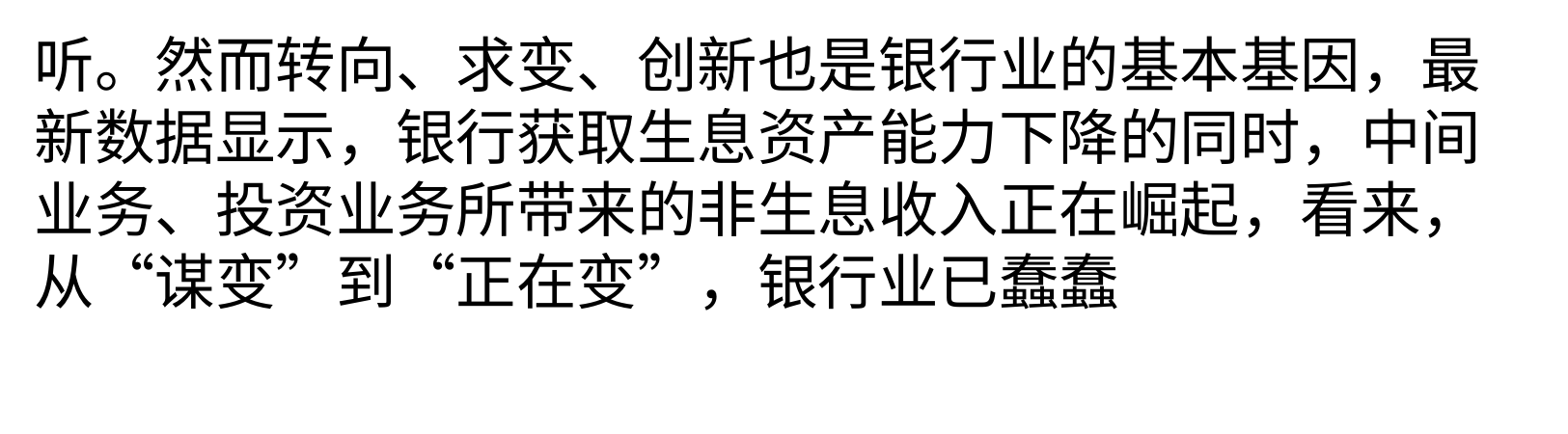

听。然而转向、求变、创新也是银行业的基本基因，最新数据显示，银行获取生息资产能力下降的同时，中间业务、投资业务所带来的非生息收入正在崛起，看来，从“谋变”到“正在变”，银行业已蠢蠢